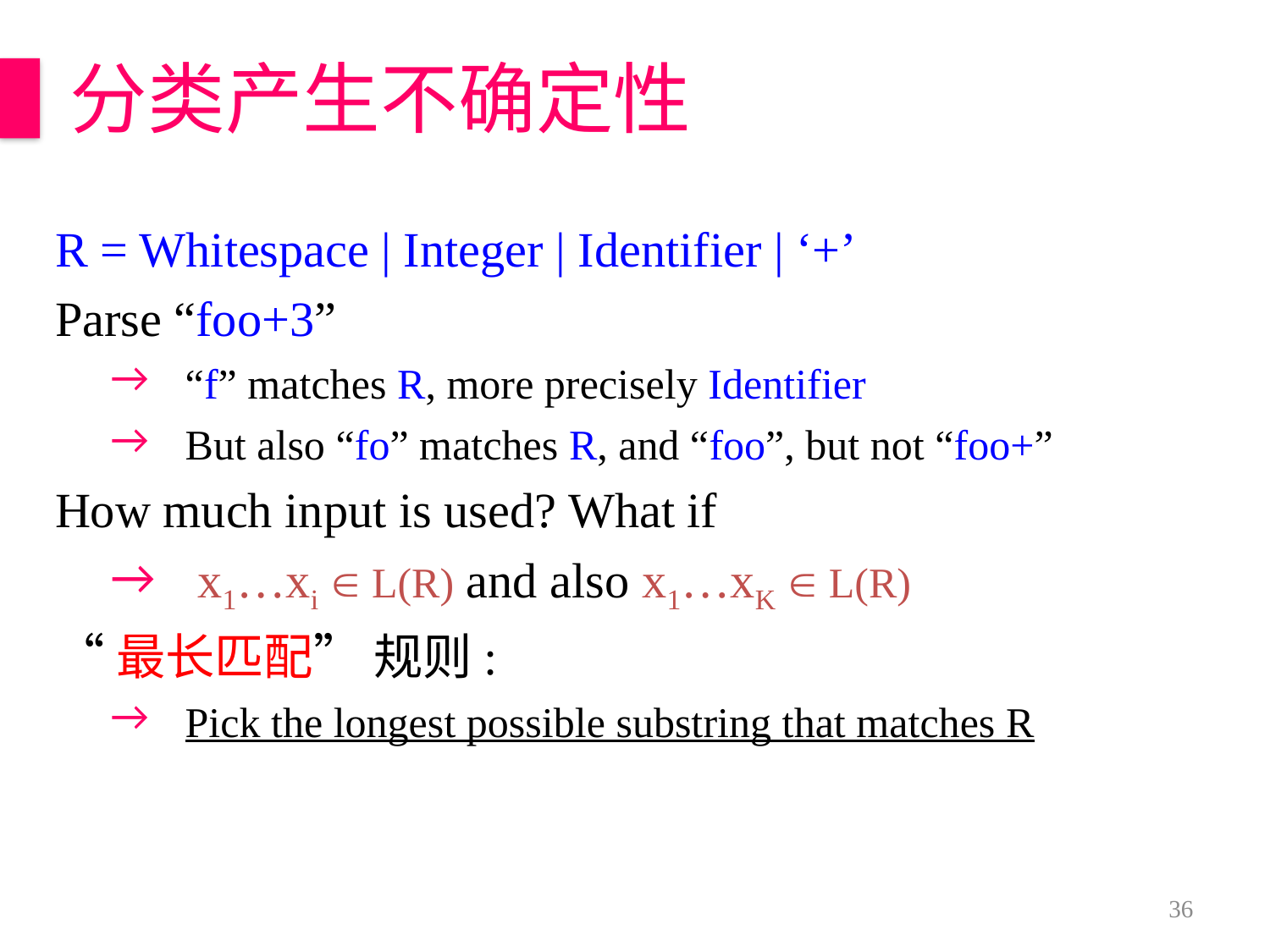

分类产生不确定性

R = Whitespace | Integer | Identifier | ‘+’
Parse “foo+3”
“f” matches R, more precisely Identifier
But also “fo” matches R, and “foo”, but not “foo+”
How much input is used? What if
 x1…xi ∈ L(R) and also x1…xK ∈ L(R)
“最长匹配” 规则:
Pick the longest possible substring that matches R
36